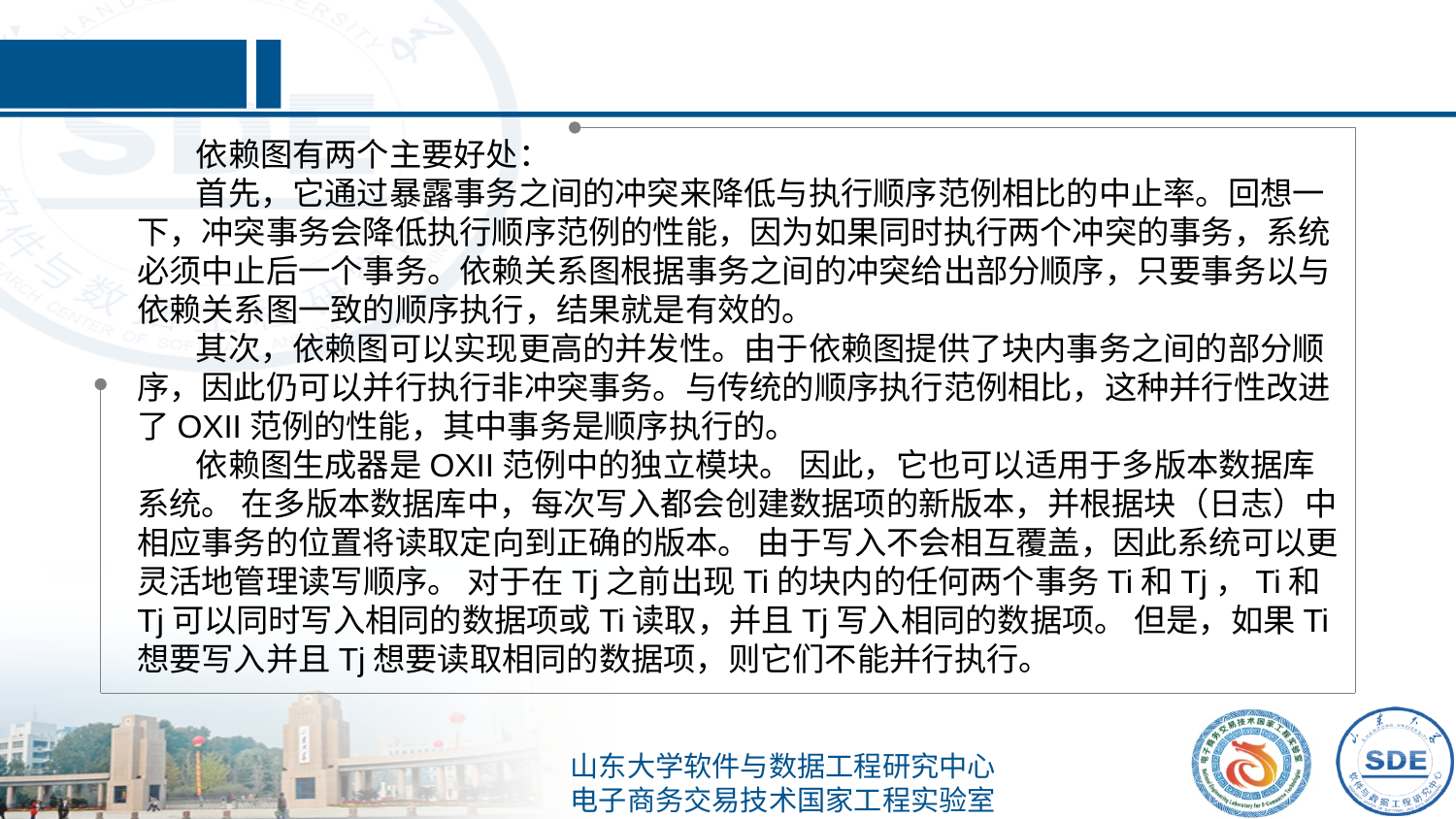

依赖图有两个主要好处：
       首先，它通过暴露事务之间的冲突来降低与执行顺序范例相比的中止率。回想一下，冲突事务会降低执行顺序范例的性能，因为如果同时执行两个冲突的事务，系统必须中止后一个事务。依赖关系图根据事务之间的冲突给出部分顺序，只要事务以与依赖关系图一致的顺序执行，结果就是有效的。
       其次，依赖图可以实现更高的并发性。由于依赖图提供了块内事务之间的部分顺序，因此仍可以并行执行非冲突事务。与传统的顺序执行范例相比，这种并行性改进了OXII范例的性能，其中事务是顺序执行的。
       依赖图生成器是OXII范例中的独立模块。 因此，它也可以适用于多版本数据库系统。 在多版本数据库中，每次写入都会创建数据项的新版本，并根据块（日志）中相应事务的位置将读取定向到正确的版本。 由于写入不会相互覆盖，因此系统可以更灵活地管理读写顺序。 对于在Tj之前出现Ti的块内的任何两个事务Ti和Tj，Ti和Tj可以同时写入相同的数据项或Ti读取，并且Tj写入相同的数据项。 但是，如果Ti想要写入并且Tj想要读取相同的数据项，则它们不能并行执行。